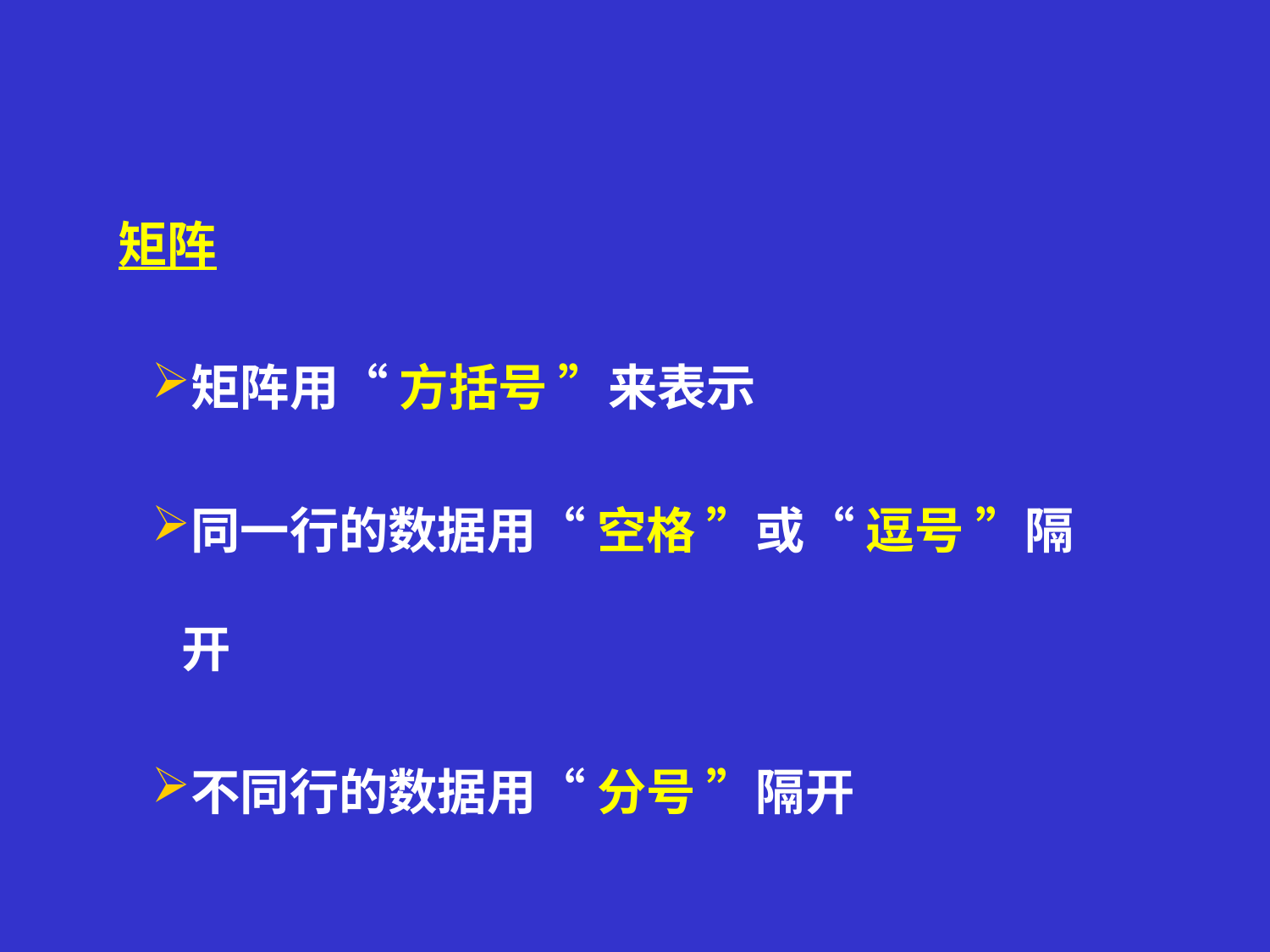

矩阵
矩阵用“ 方括号 ”来表示
同一行的数据用“ 空格 ”或“ 逗号 ”隔开
不同行的数据用“ 分号 ”隔开